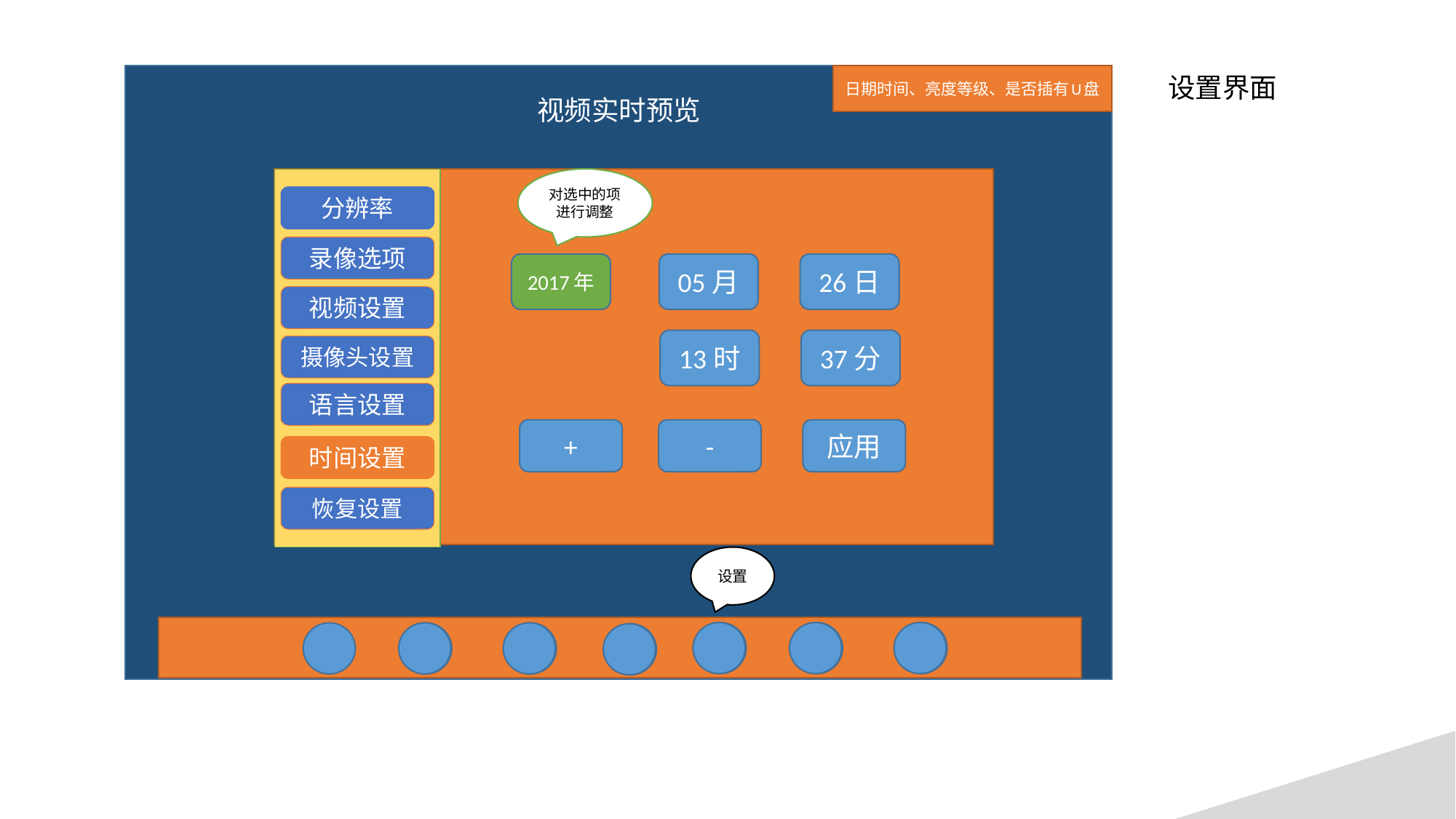

日期时间、亮度等级、是否插有U盘
设置界面

视频实时预览
对选中的项进行调整

分辨率
录像选项
2017年
05月
26日
视频设置
13时
37分
摄像头设置
语言设置
+
-
应用
时间设置
恢复设置
设置